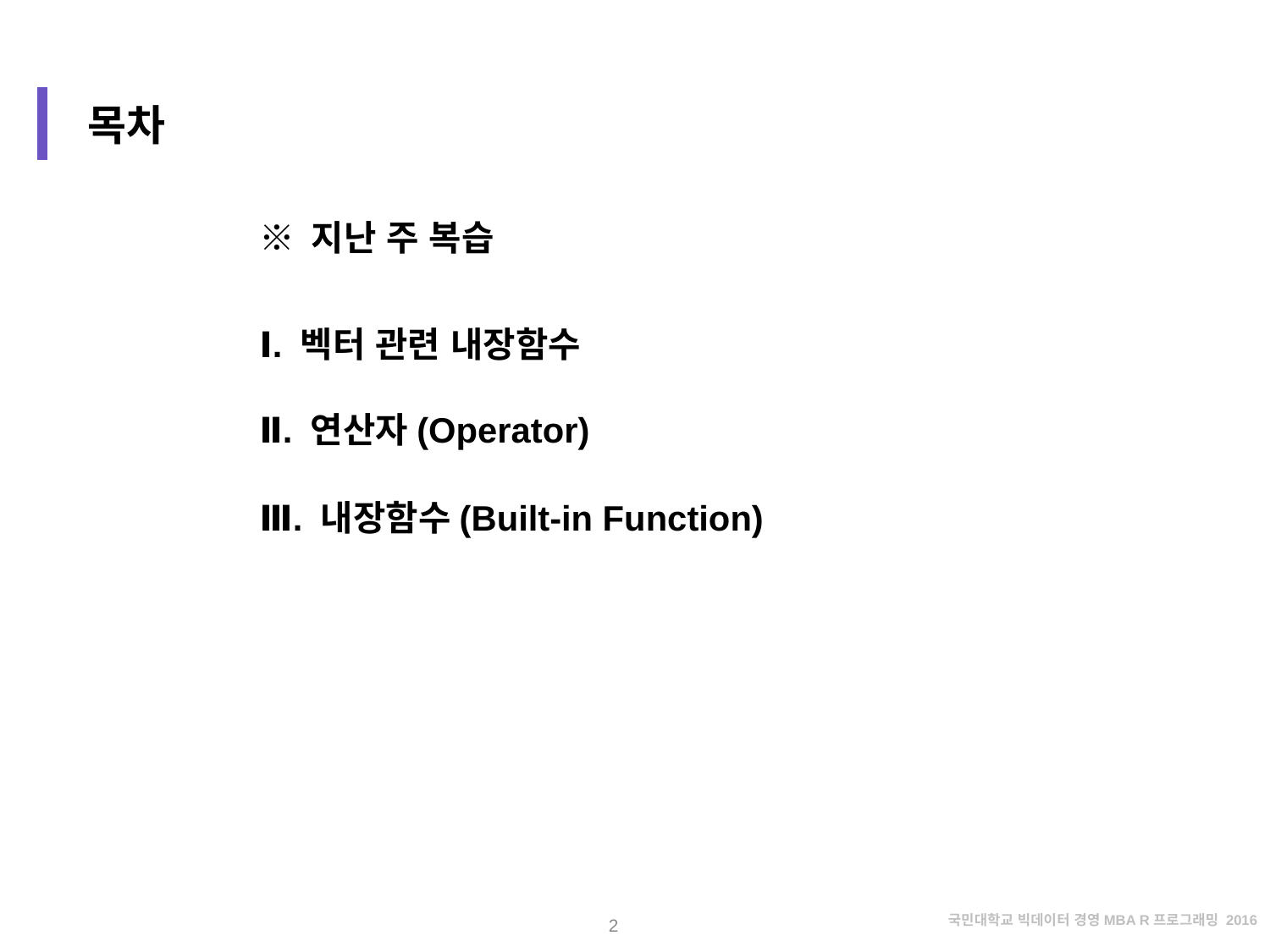

목차
※ 지난 주 복습
Ⅰ. 벡터 관련 내장함수
Ⅱ. 연산자(Operator)
Ⅲ. 내장함수(Built-in Function)
2